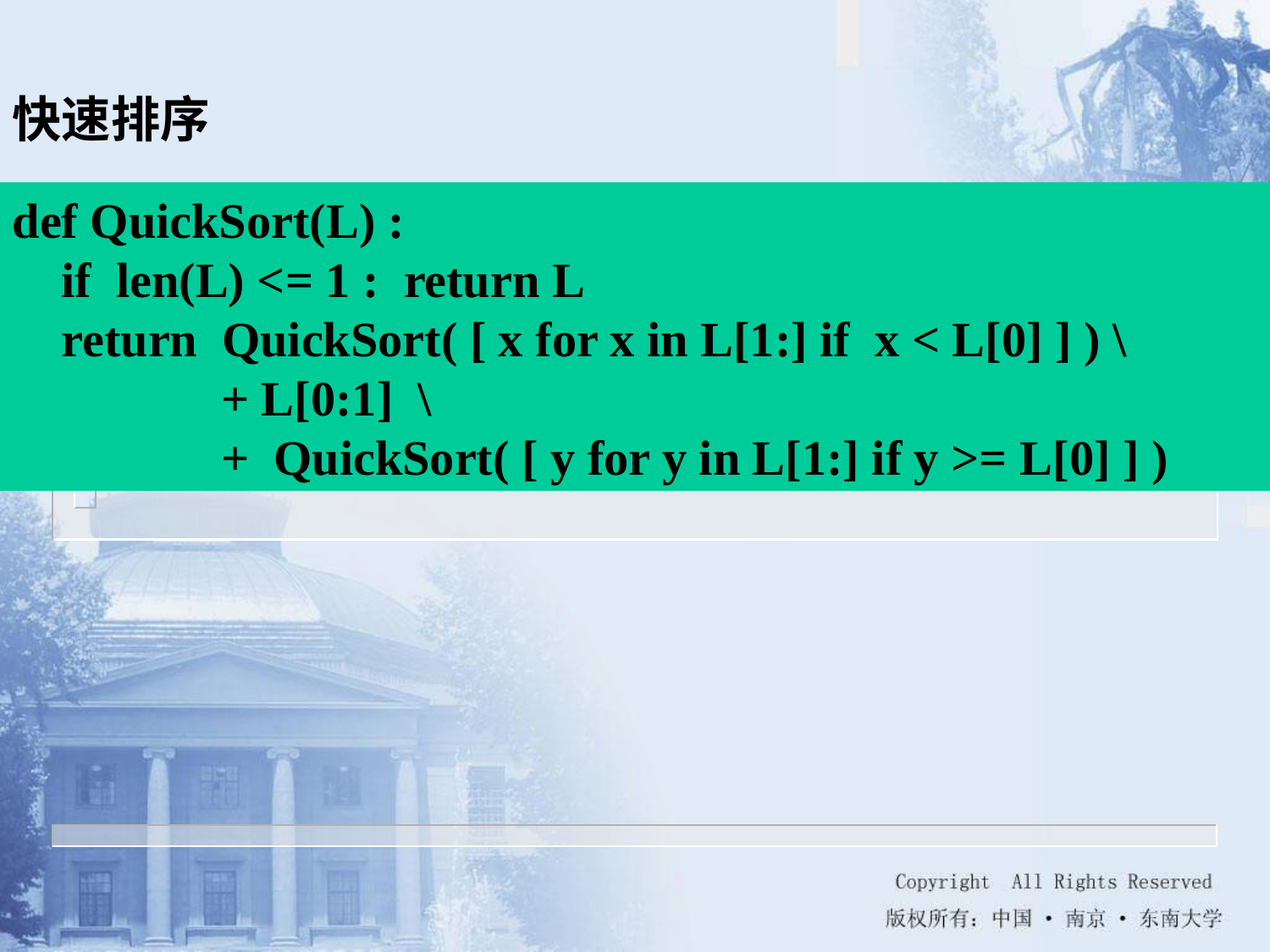

快速排序
def QuickSort(L) :
    if  len(L) <= 1 :  return L
    return  QuickSort( [ x for x in L[1:] if  x < L[0] ] ) \
                 + L[0:1]  \
                 +  QuickSort( [ y for y in L[1:] if y >= L[0] ] )